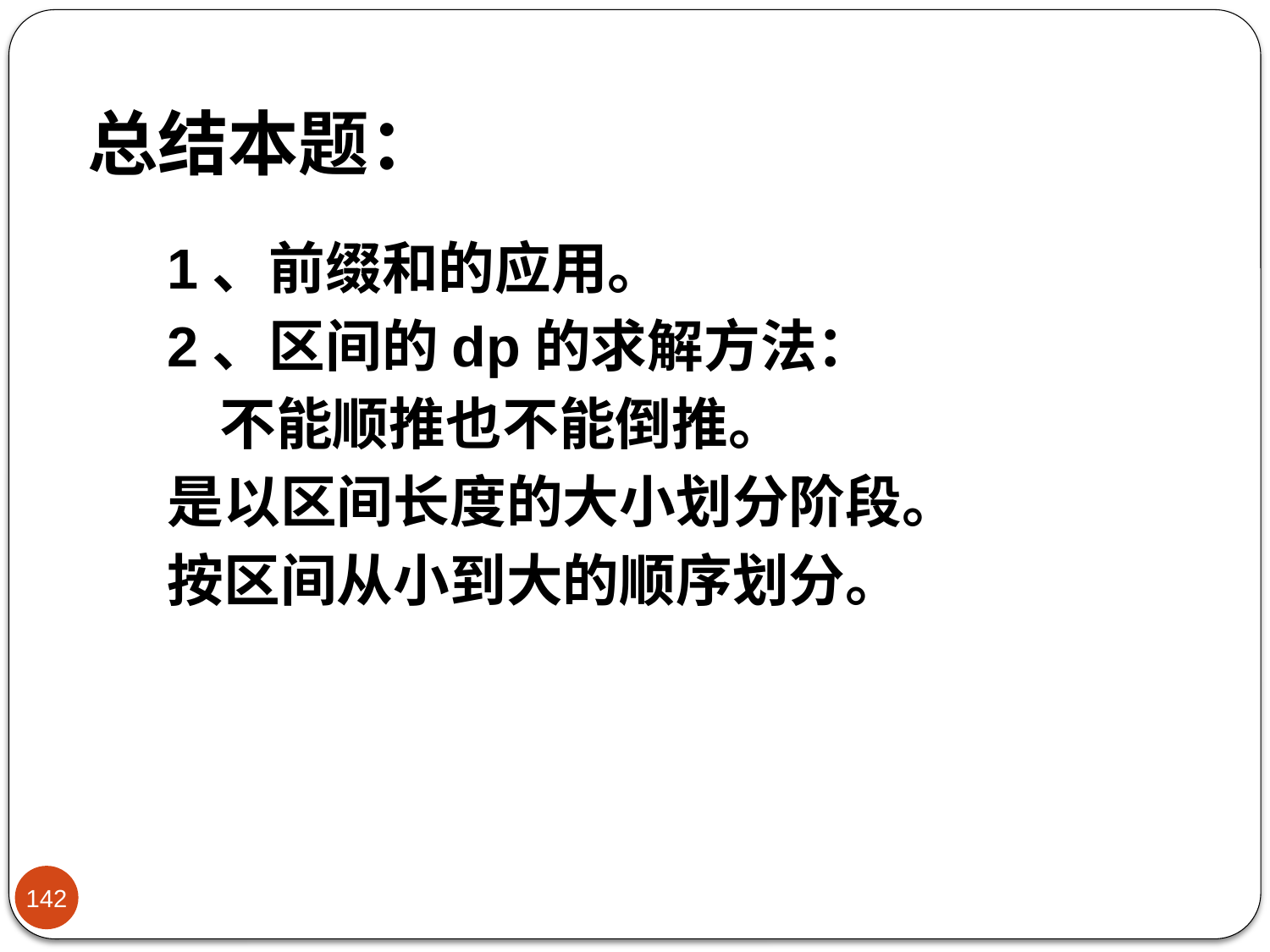

# 总结本题：
1、前缀和的应用。
2、区间的dp的求解方法：
   不能顺推也不能倒推。
是以区间长度的大小划分阶段。
按区间从小到大的顺序划分。
142